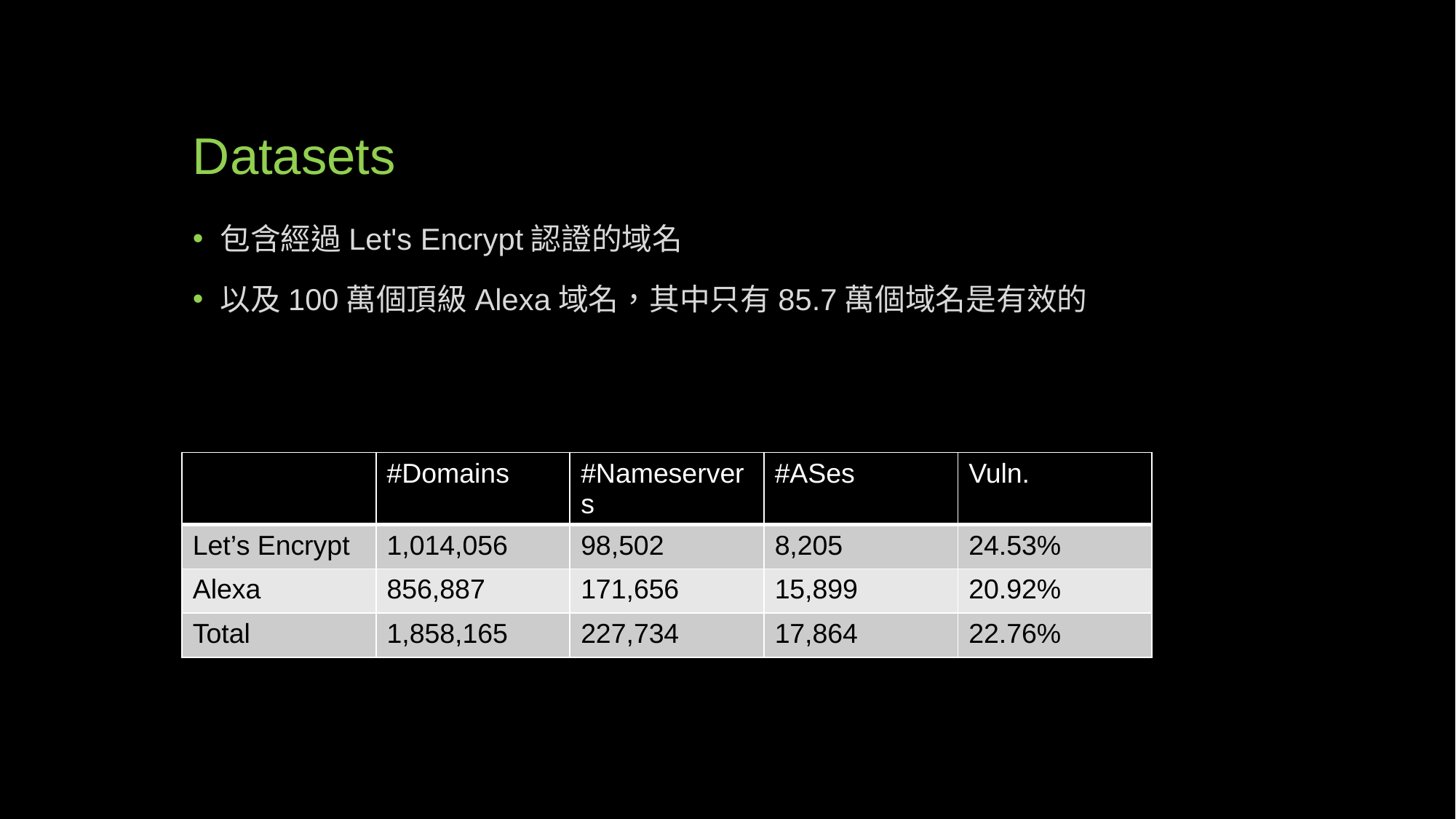

# Datasets
包含經過Let's Encrypt認證的域名
以及100萬個頂級Alexa域名，其中只有85.7萬個域名是有效的

|  | #Domains | #Nameservers | #ASes | Vuln. |
| --- | --- | --- | --- | --- |
| Let’s Encrypt | 1,014,056 | 98,502 | 8,205 | 24.53% |
| Alexa | 856,887 | 171,656 | 15,899 | 20.92% |
| Total | 1,858,165 | 227,734 | 17,864 | 22.76% |